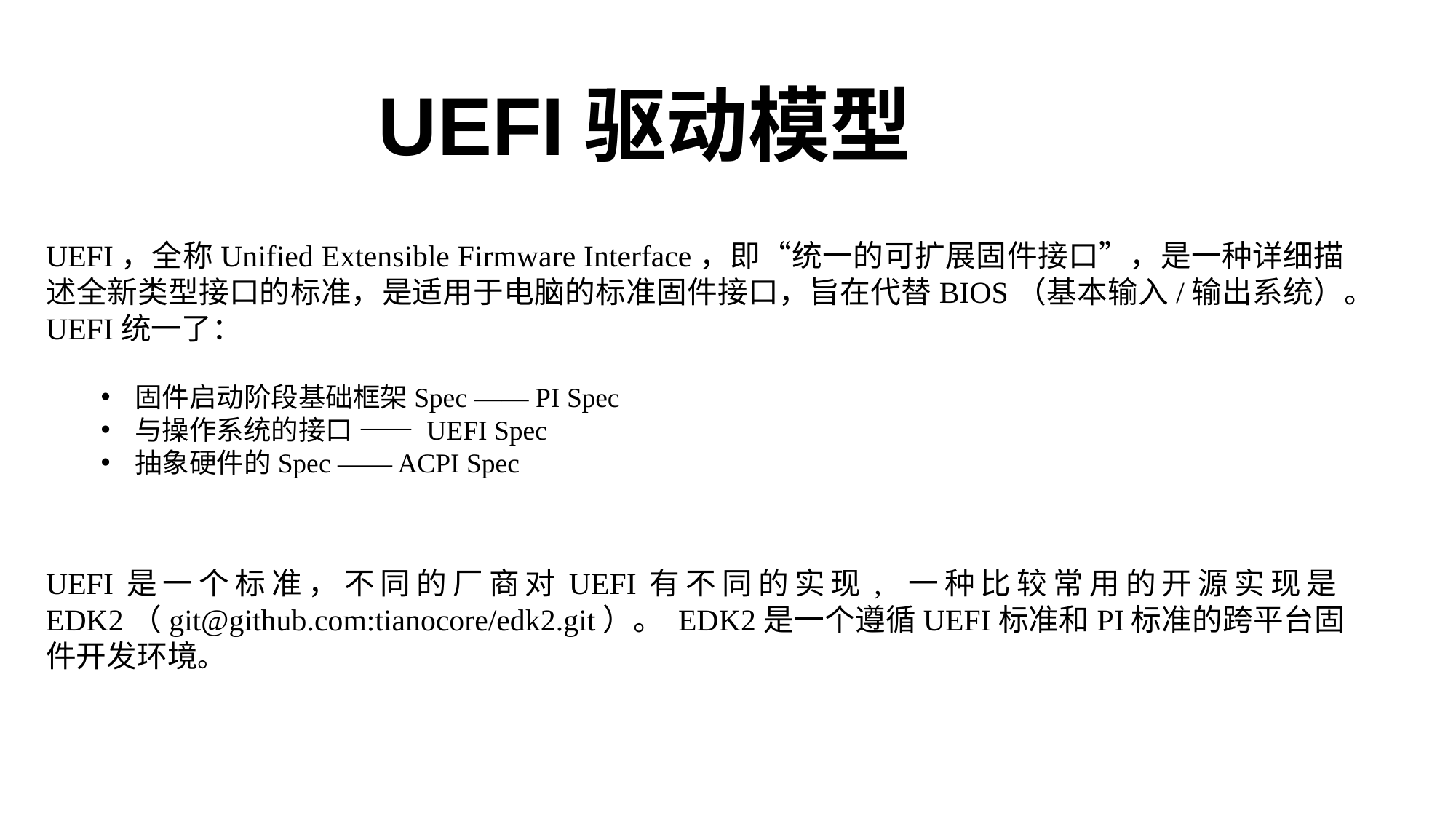

UEFI驱动模型
UEFI，全称Unified Extensible Firmware Interface，即“统一的可扩展固件接口”，是一种详细描述全新类型接口的标准，是适用于电脑的标准固件接口，旨在代替BIOS（基本输入/输出系统）。UEFI统一了：

UEFI是一个标准，不同的厂商对UEFI有不同的实现, 一种比较常用的开源实现是EDK2（git@github.com:tianocore/edk2.git）。 EDK2是一个遵循UEFI标准和PI标准的跨平台固件开发环境。
固件启动阶段基础框架Spec —— PI Spec
与操作系统的接口 —— UEFI Spec
抽象硬件的Spec —— ACPI Spec